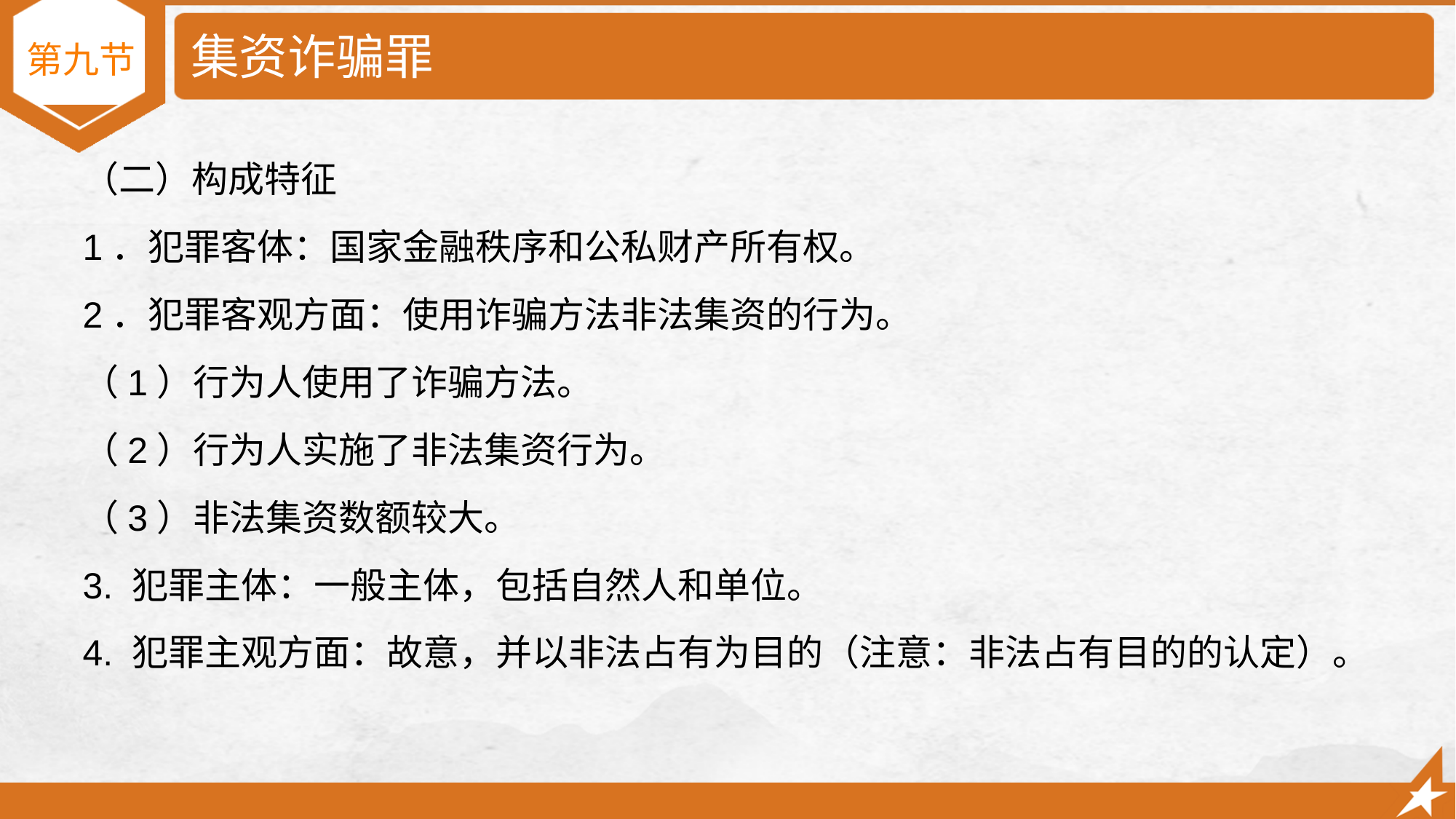

# 集资诈骗罪
第九节
（二）构成特征
1．犯罪客体：国家金融秩序和公私财产所有权。
2．犯罪客观方面：使用诈骗方法非法集资的行为。
（1）行为人使用了诈骗方法。
（2）行为人实施了非法集资行为。
（3）非法集资数额较大。
3. 犯罪主体：一般主体，包括自然人和单位。
4. 犯罪主观方面：故意，并以非法占有为目的（注意：非法占有目的的认定）。